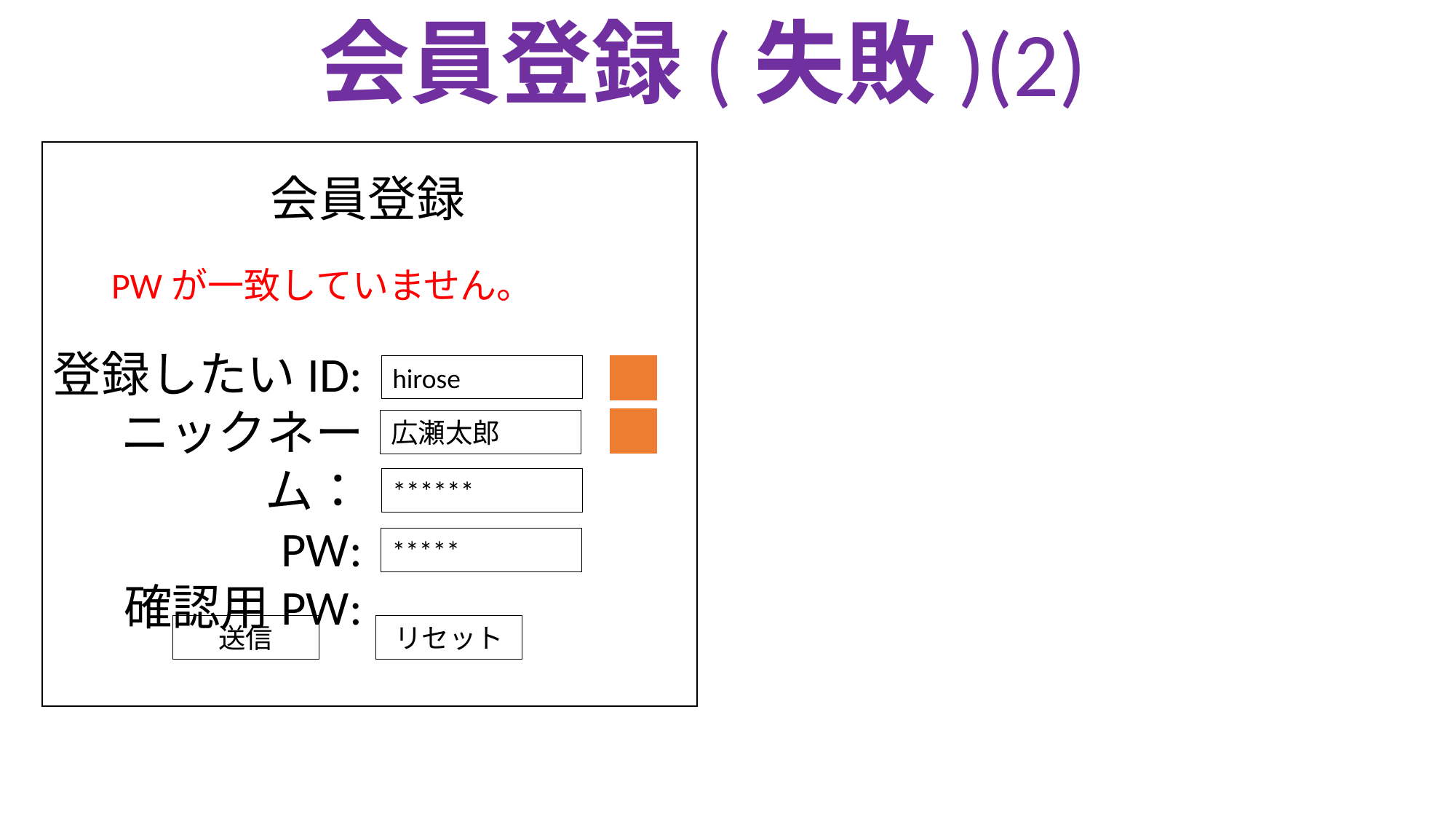

会員登録(失敗)(2)

会員登録
PWが一致していません。
登録したいID:
ニックネーム：
PW:
確認用PW:
hirose

広瀬太郎
******
*****
送信
リセット